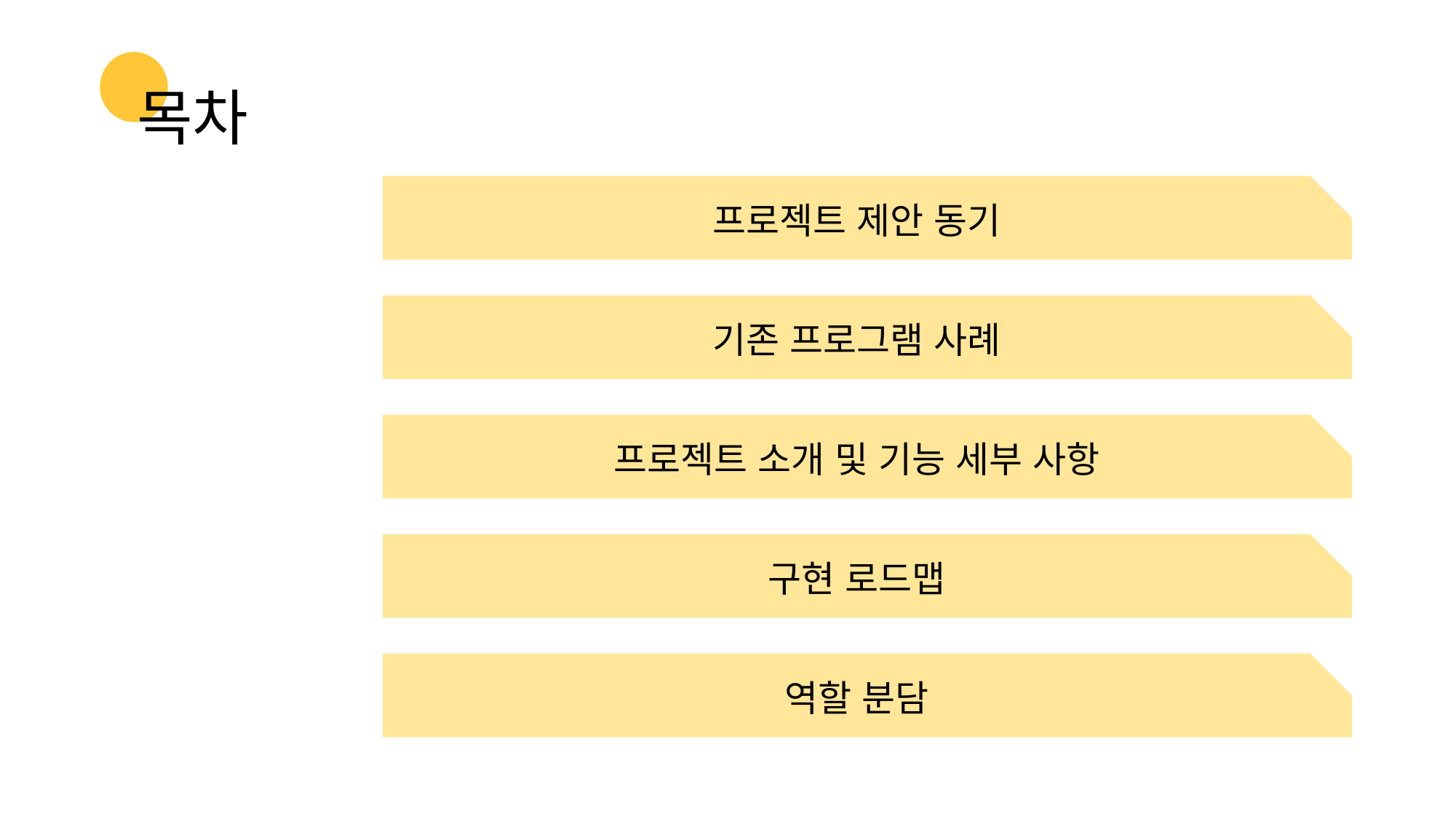

# 목차

프로젝트 제안 동기
기존 프로그램 사례
프로젝트 소개 및 기능 세부 사항
구현 로드맵
역할 분담